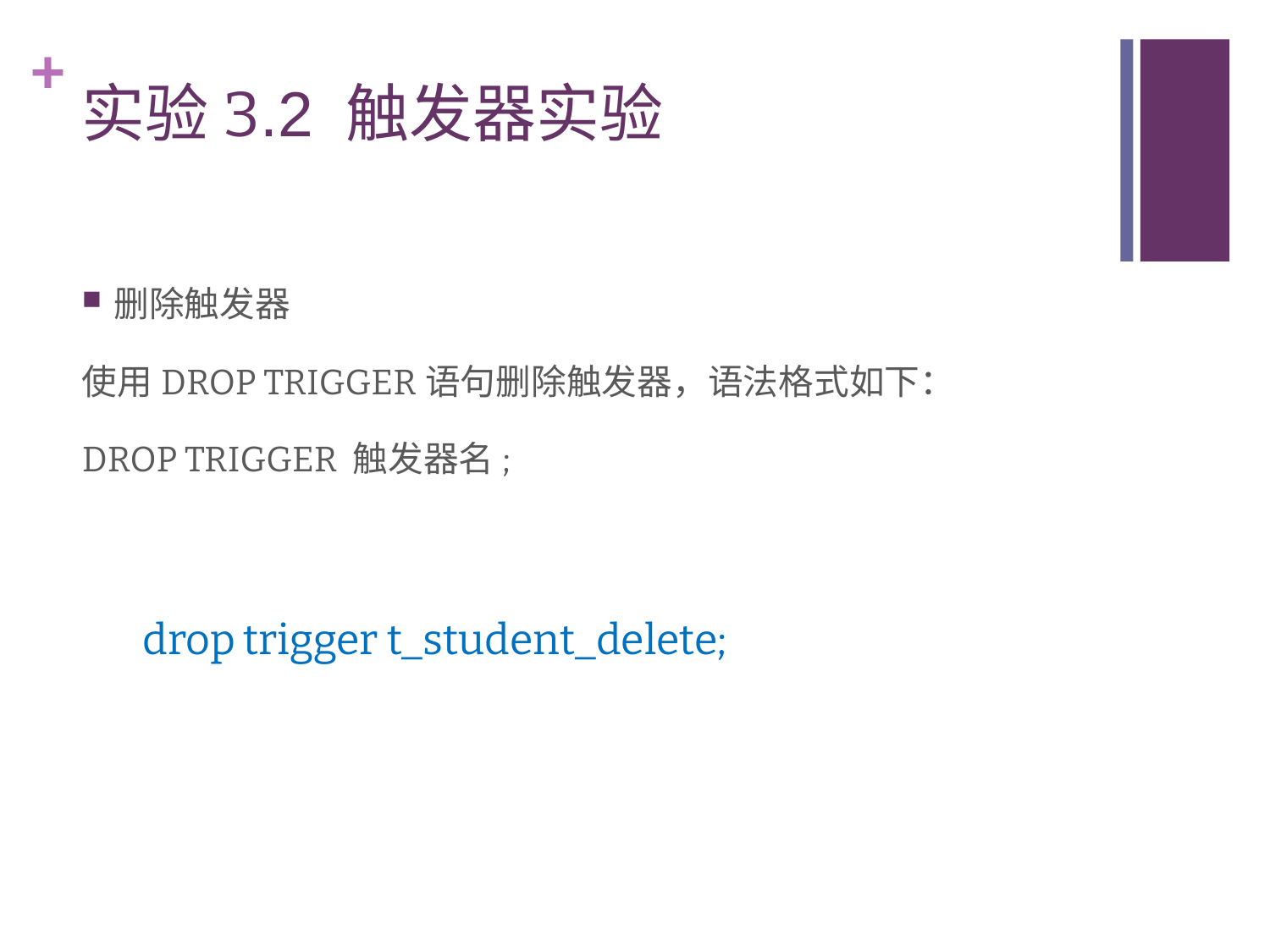

# 实验3.2 触发器实验
删除触发器
使用DROP TRIGGER语句删除触发器，语法格式如下：
DROP TRIGGER 触发器名;
drop trigger t_student_delete;